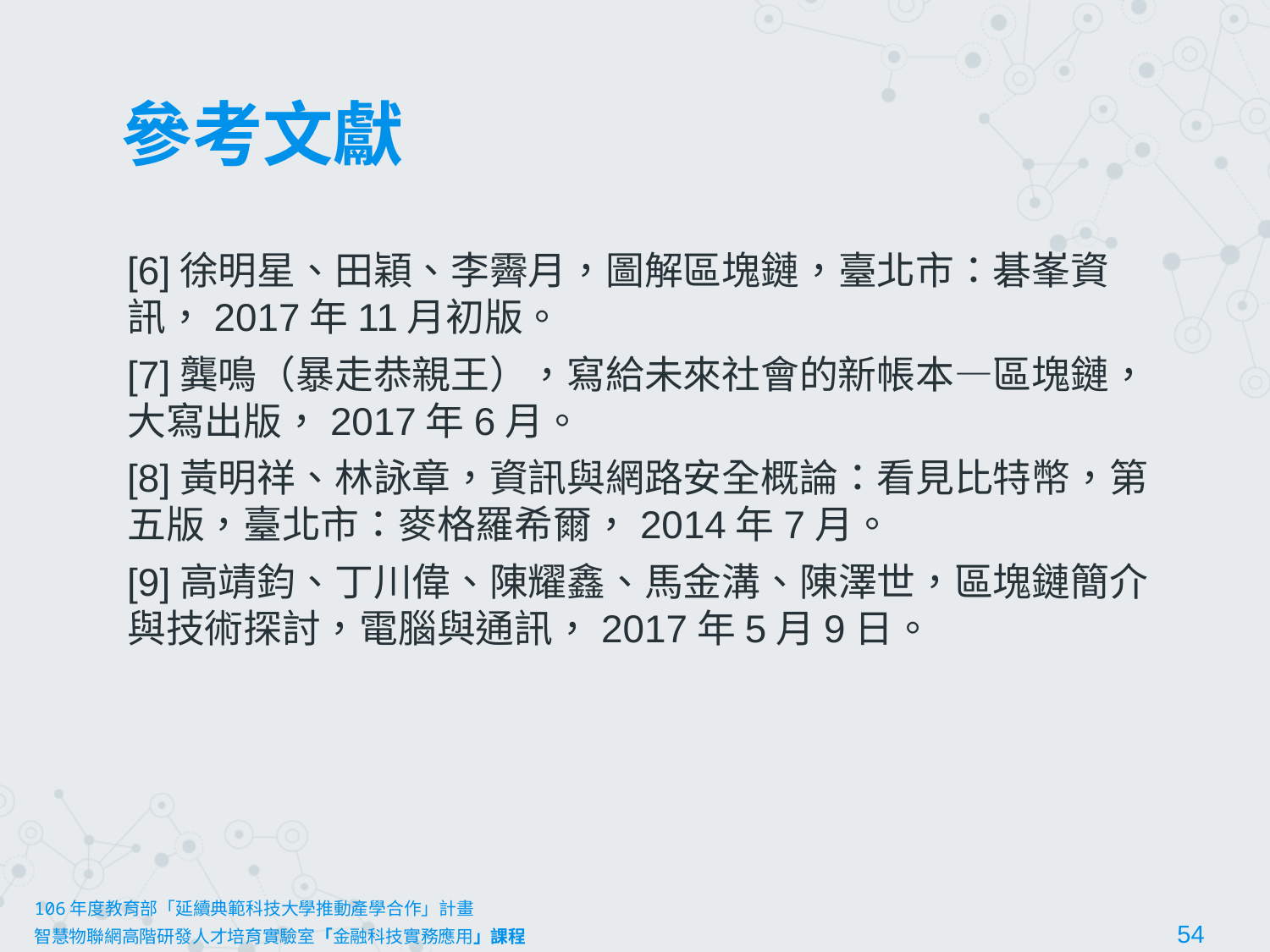

# 參考文獻
[6]徐明星、田穎、李霽月，圖解區塊鏈，臺北市：碁峯資訊，2017年11月初版。
[7]龔鳴（暴走恭親王），寫給未來社會的新帳本—區塊鏈，大寫出版，2017年6月。
[8]黃明祥、林詠章，資訊與網路安全概論：看見比特幣，第五版，臺北市：麥格羅希爾，2014年7月。
[9]高靖鈞、丁川偉、陳耀鑫、馬金溝、陳澤世，區塊鏈簡介與技術探討，電腦與通訊，2017年5月9日。
106年度教育部「延續典範科技大學推動產學合作」計畫
智慧物聯網高階研發人才培育實驗室「金融科技實務應用」課程						54